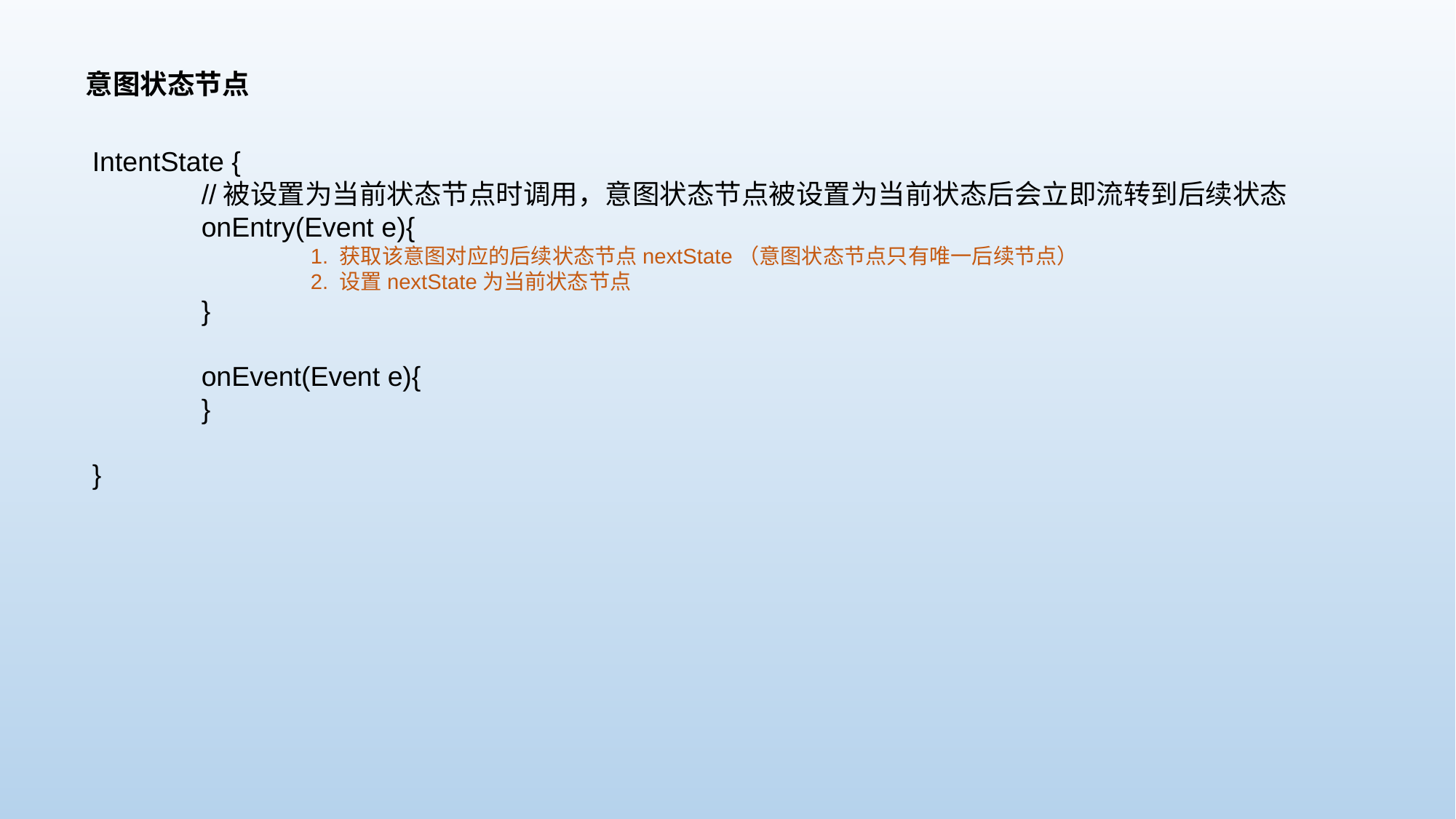

意图状态节点
IntentState {
	//被设置为当前状态节点时调用，意图状态节点被设置为当前状态后会立即流转到后续状态
	onEntry(Event e){
		1. 获取该意图对应的后续状态节点nextState（意图状态节点只有唯一后续节点）
		2. 设置nextState为当前状态节点
	}

	onEvent(Event e){
	}

}